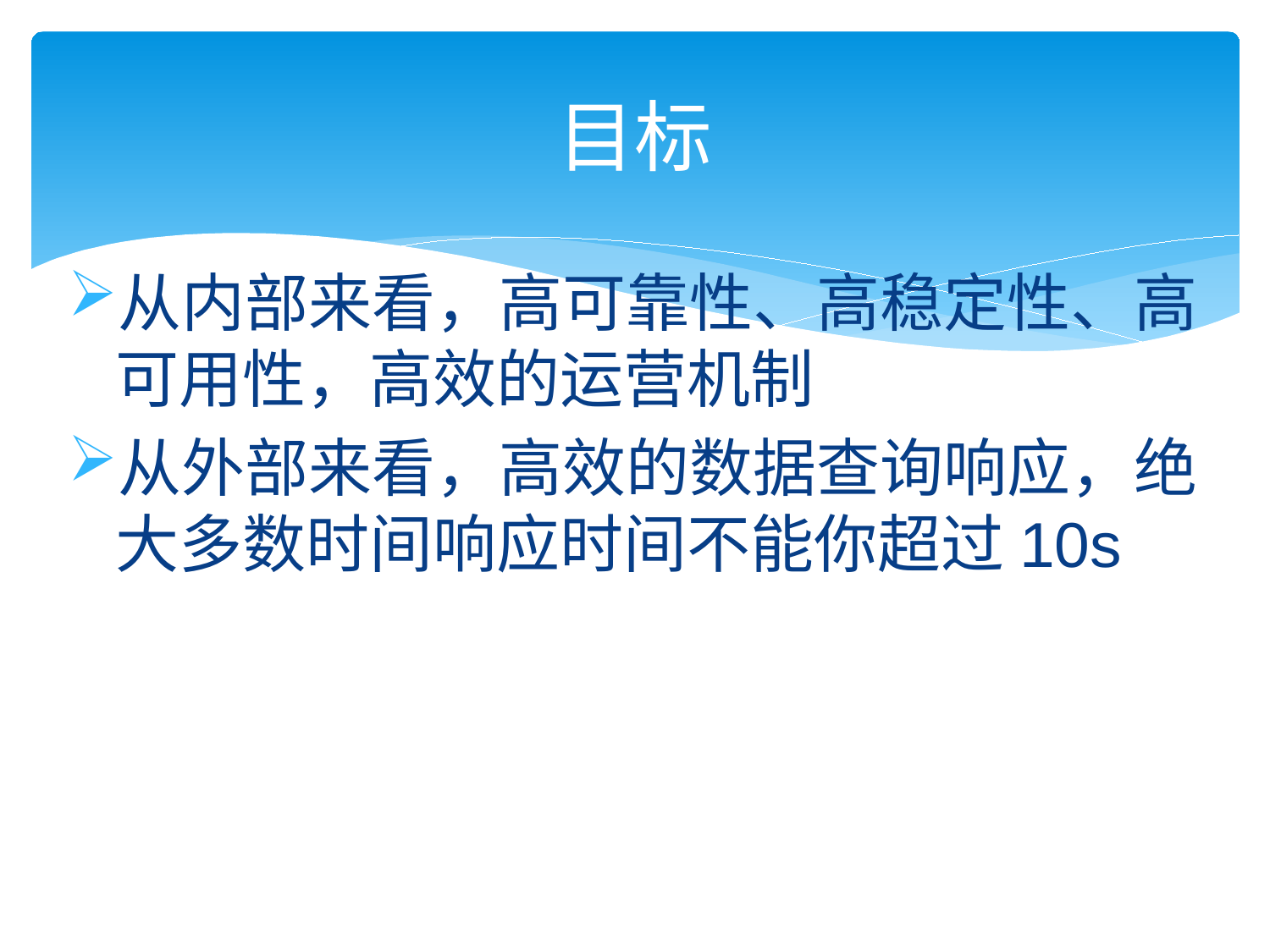

# 目标
从内部来看，高可靠性、高稳定性、高可用性，高效的运营机制
从外部来看，高效的数据查询响应，绝大多数时间响应时间不能你超过10s